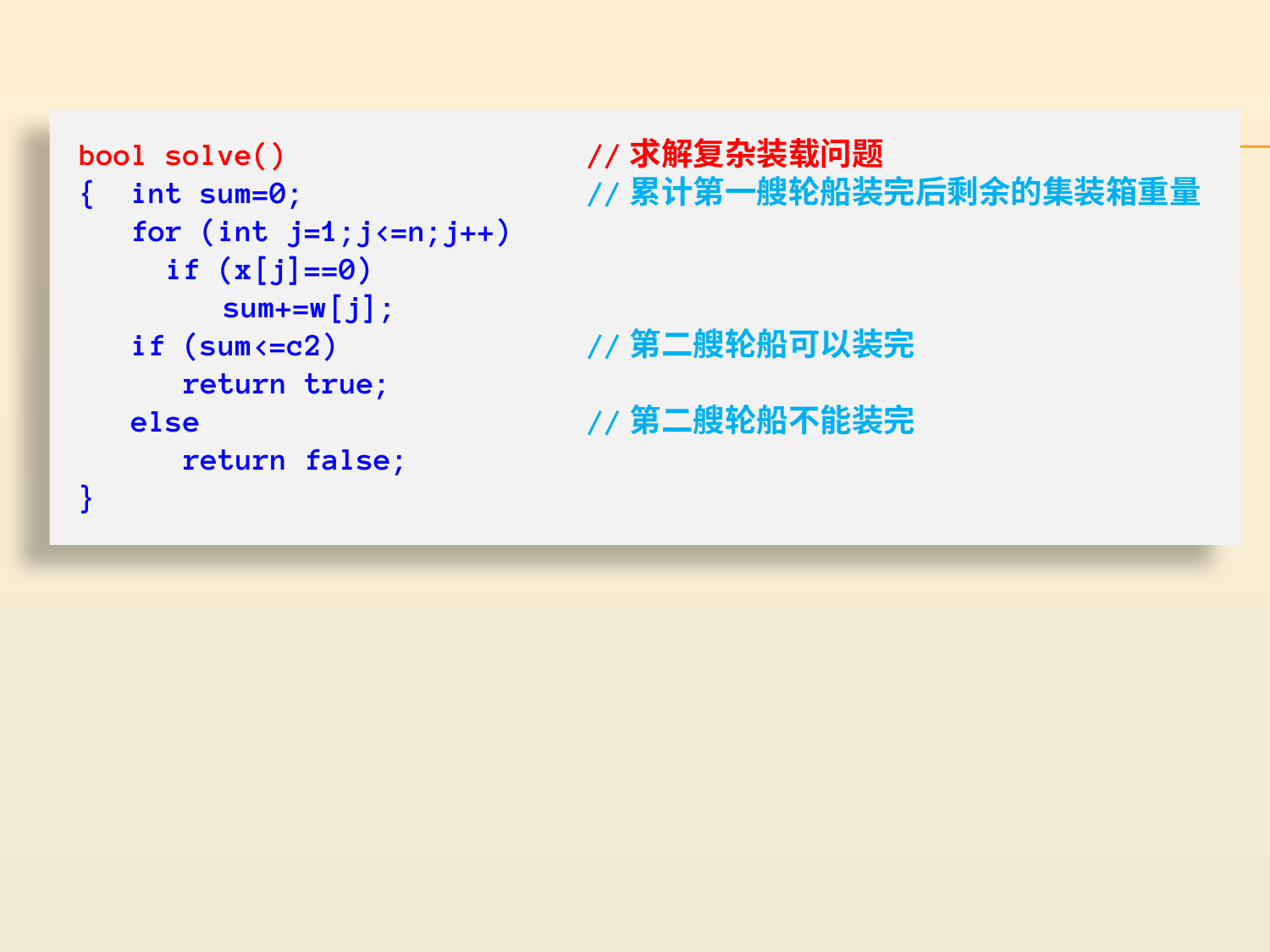

bool solve()			//求解复杂装载问题
{  int sum=0;			//累计第一艘轮船装完后剩余的集装箱重量
   for (int j=1;j<=n;j++)
     if (x[j]==0)
	 sum+=w[j];
   if (sum<=c2)		//第二艘轮船可以装完
      return true;
   else				//第二艘轮船不能装完
      return false;
}